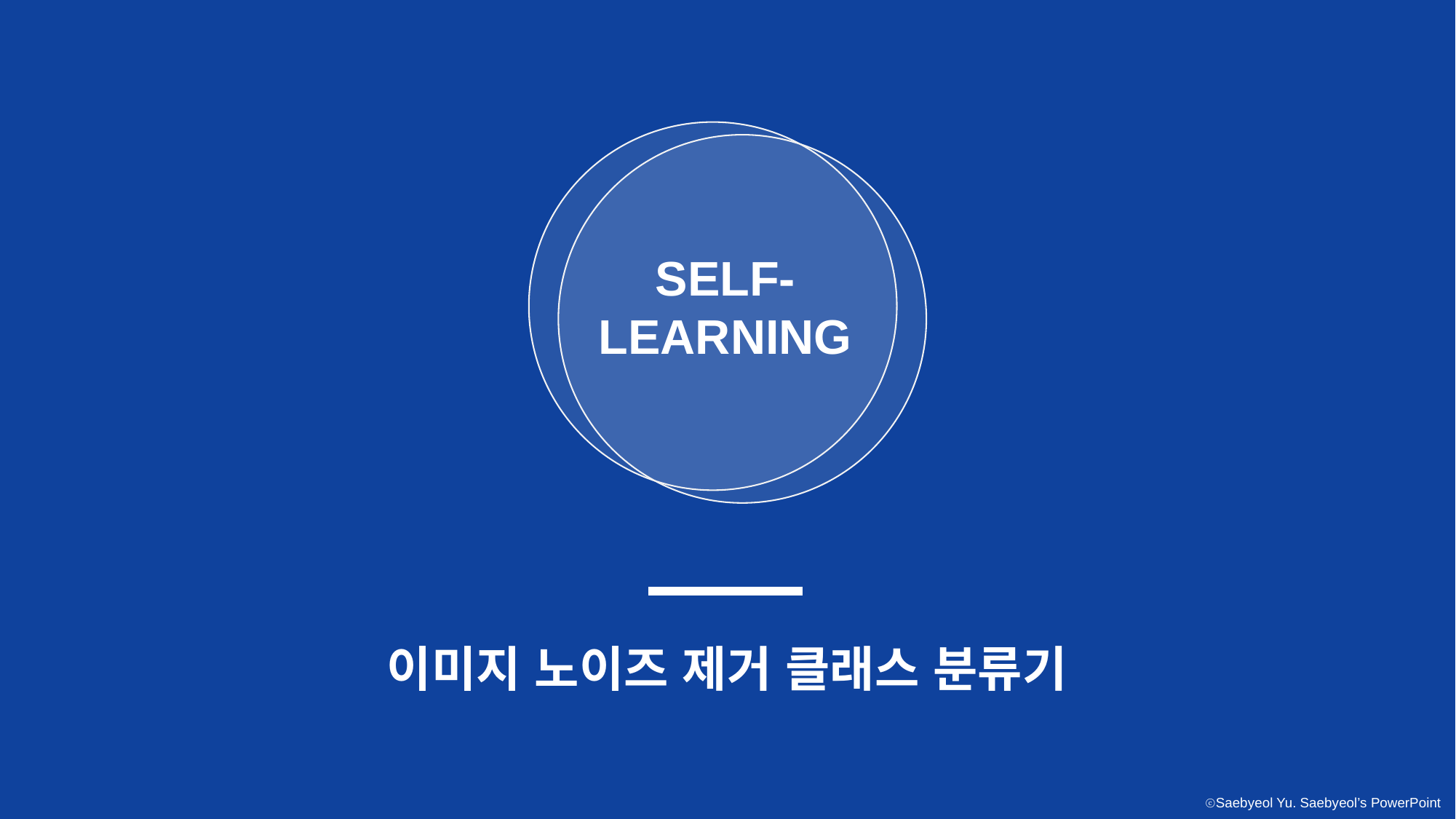

SELF-
LEARNING
이미지 노이즈 제거 클래스 분류기